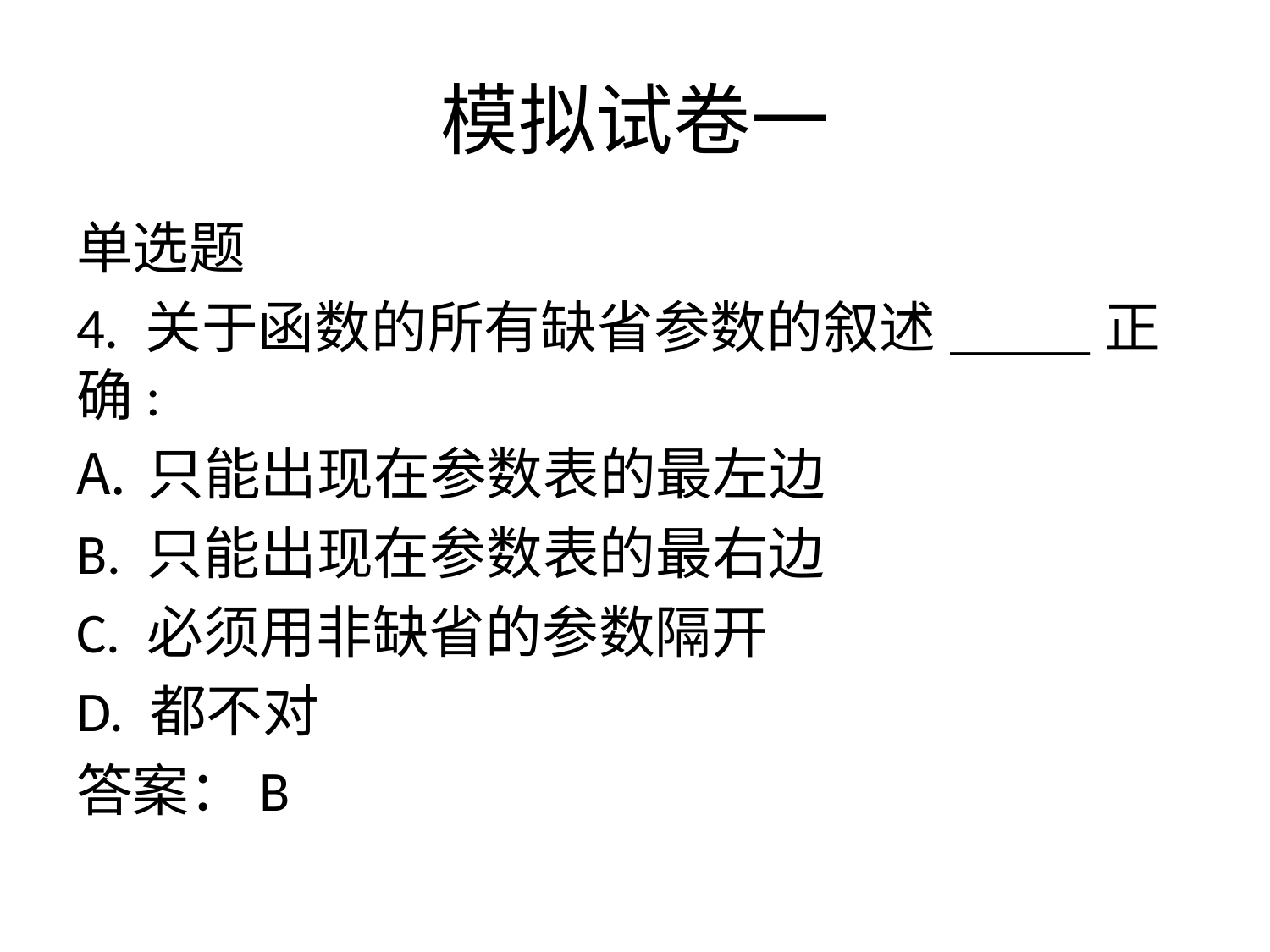

# 模拟试卷一
单选题
4. 关于函数的所有缺省参数的叙述_____正确:
只能出现在参数表的最左边
B. 只能出现在参数表的最右边
C. 必须用非缺省的参数隔开
D. 都不对
答案：B